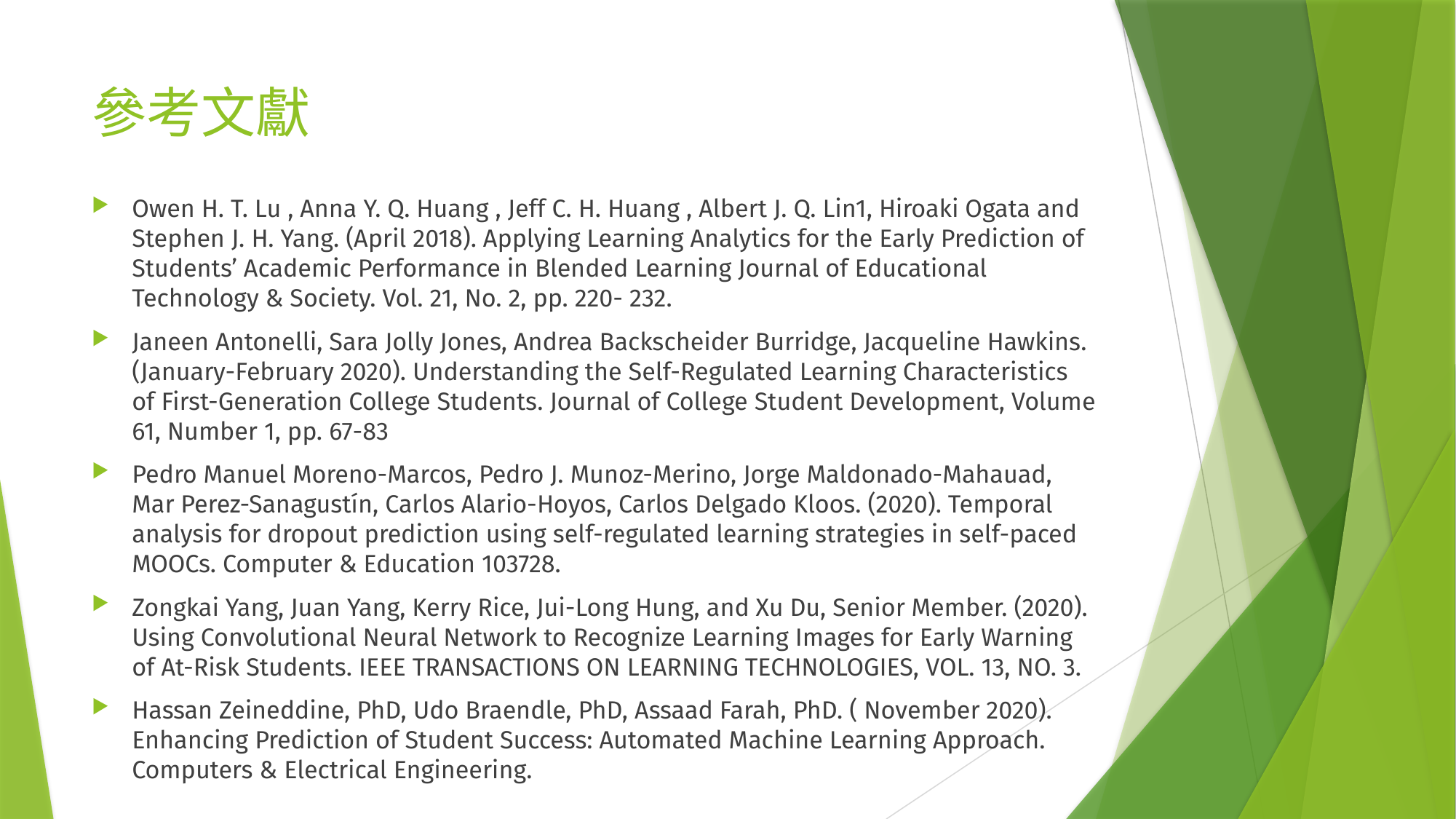

# 參考文獻
Owen H. T. Lu , Anna Y. Q. Huang , Jeff C. H. Huang , Albert J. Q. Lin1, Hiroaki Ogata and Stephen J. H. Yang. (April 2018). Applying Learning Analytics for the Early Prediction of Students’ Academic Performance in Blended Learning Journal of Educational Technology & Society. Vol. 21, No. 2, pp. 220- 232.
Janeen Antonelli, Sara Jolly Jones, Andrea Backscheider Burridge, Jacqueline Hawkins. (January-February 2020). Understanding the Self-Regulated Learning Characteristics of First-Generation College Students. Journal of College Student Development, Volume 61, Number 1, pp. 67-83
Pedro Manuel Moreno-Marcos, Pedro J. Munoz-Merino, Jorge Maldonado-Mahauad, Mar Perez-Sanagustín, Carlos Alario-Hoyos, Carlos Delgado Kloos. (2020). Temporal analysis for dropout prediction using self-regulated learning strategies in self-paced MOOCs. Computer & Education 103728.
Zongkai Yang, Juan Yang, Kerry Rice, Jui-Long Hung, and Xu Du, Senior Member. (2020). Using Convolutional Neural Network to Recognize Learning Images for Early Warning of At-Risk Students. IEEE TRANSACTIONS ON LEARNING TECHNOLOGIES, VOL. 13, NO. 3.
Hassan Zeineddine, PhD, Udo Braendle, PhD, Assaad Farah, PhD. ( November 2020). Enhancing Prediction of Student Success: Automated Machine Learning Approach. Computers & Electrical Engineering.